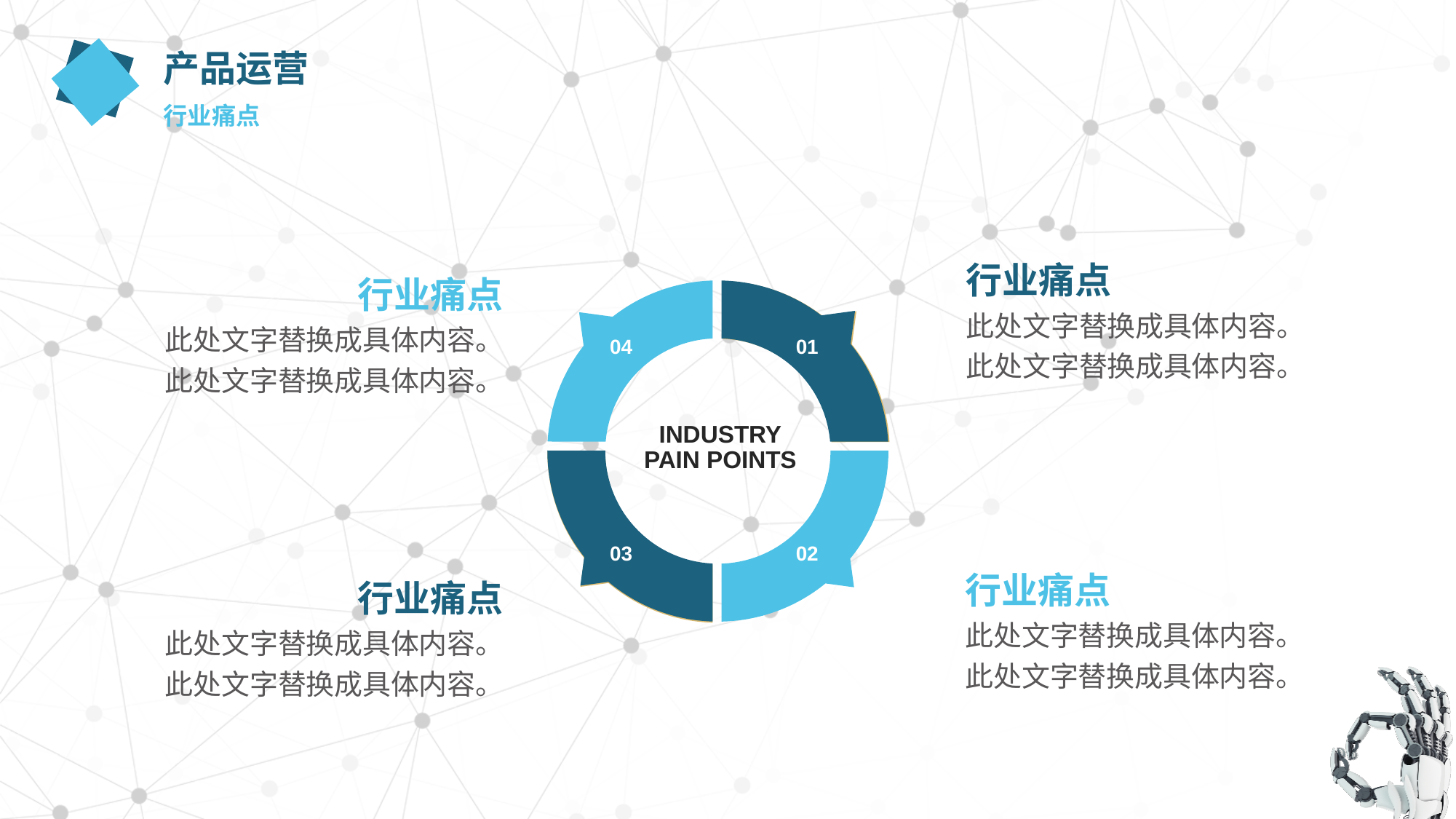

产品运营
行业痛点
行业痛点
此处文字替换成具体内容。
此处文字替换成具体内容。
行业痛点
此处文字替换成具体内容。
此处文字替换成具体内容。

04
01
INDUSTRY
PAIN POINTS

03
02
行业痛点
此处文字替换成具体内容。
此处文字替换成具体内容。
行业痛点
此处文字替换成具体内容。
此处文字替换成具体内容。